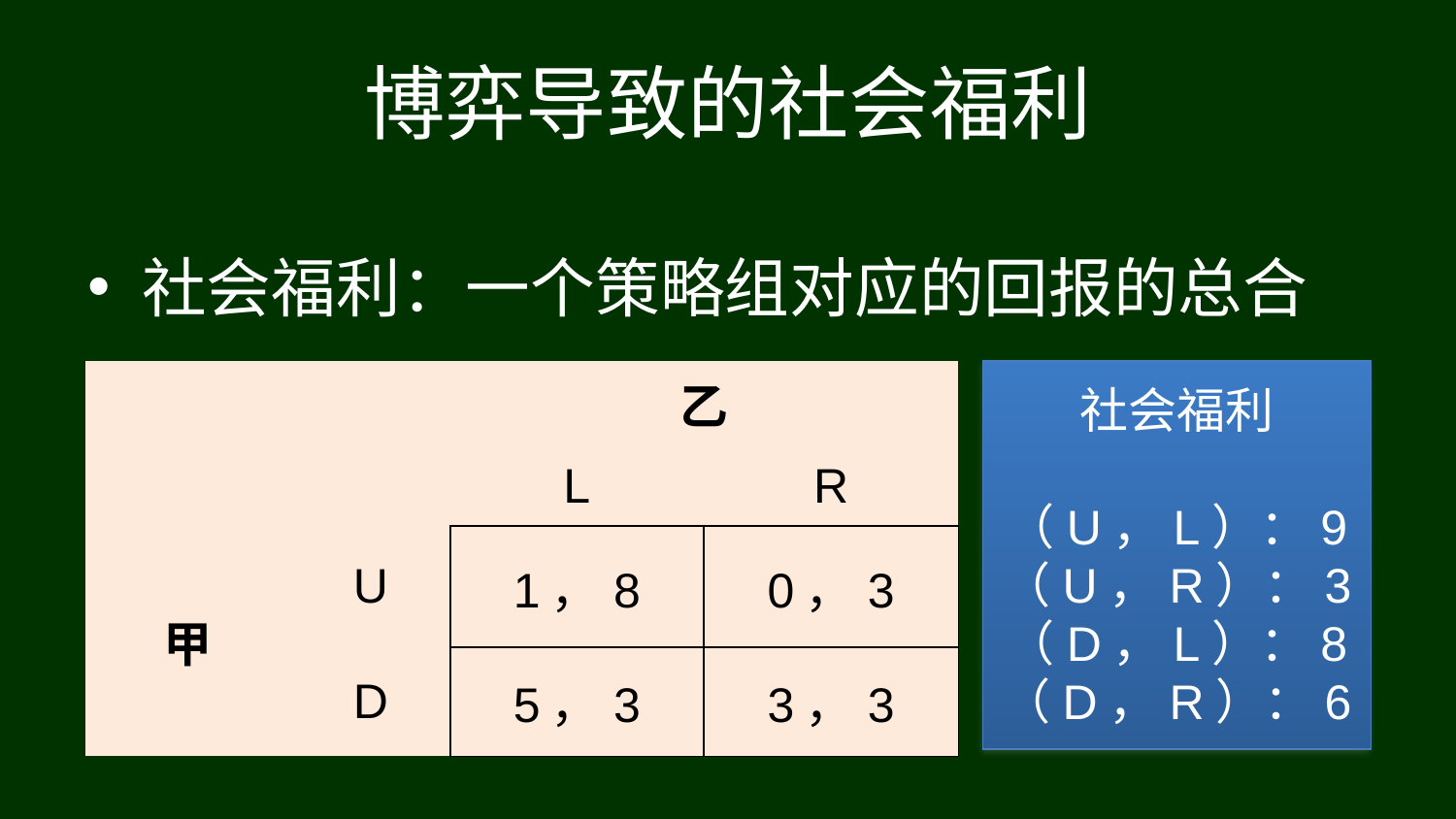

# 博弈导致的社会福利
社会福利：一个策略组对应的回报的总合
|  |  | 乙 |  |
| --- | --- | --- | --- |
|  |  | L | R |
| 甲 | U | 1，8 | 0，3 |
|  | D | 5，3 | 3，3 |
社会福利

（U，L）：9
（U，R）：3
（D，L）：8
（D，R）：6